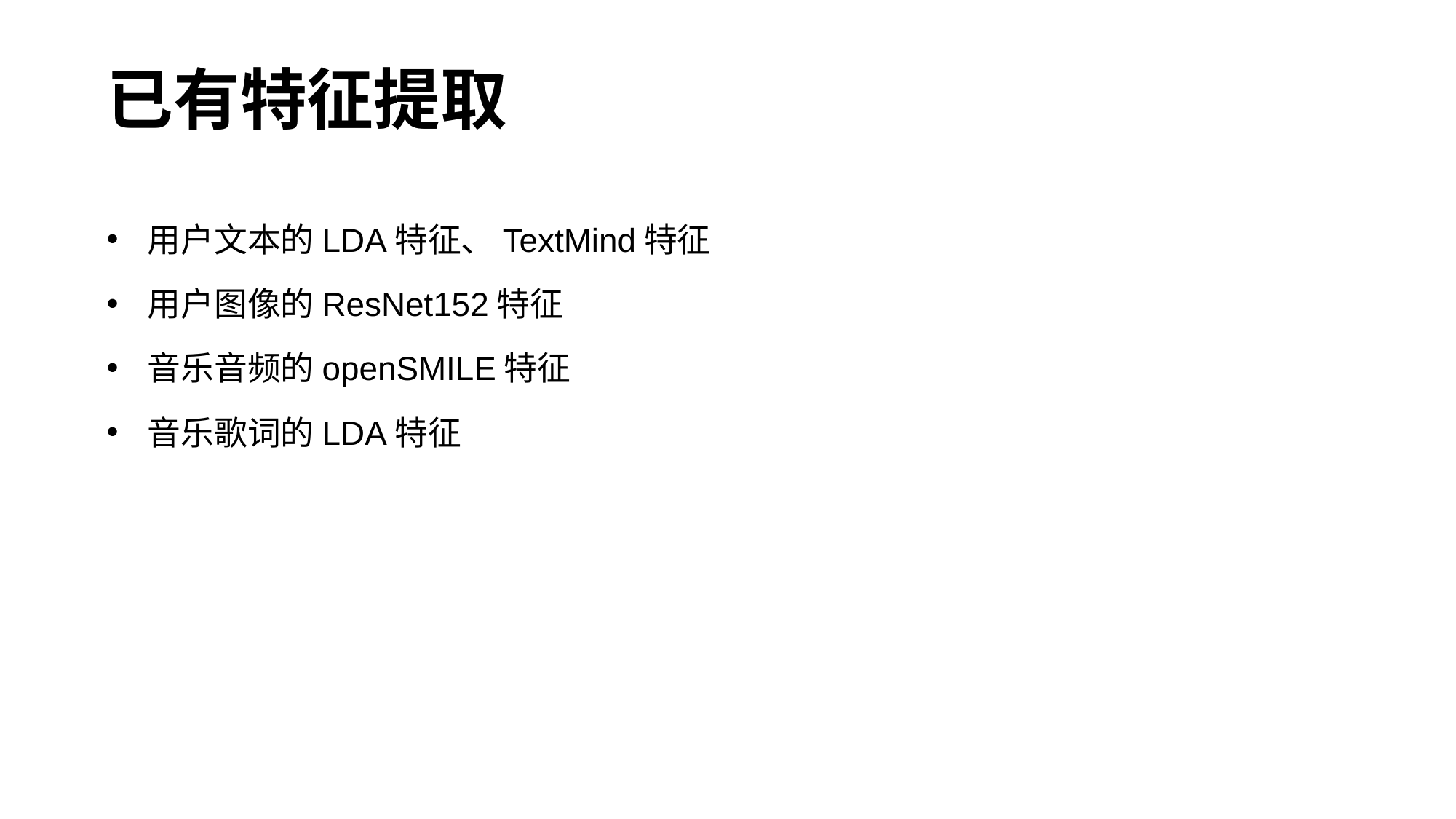

# 已有特征提取
用户文本的LDA特征、TextMind特征
用户图像的ResNet152特征
音乐音频的openSMILE特征
音乐歌词的LDA特征